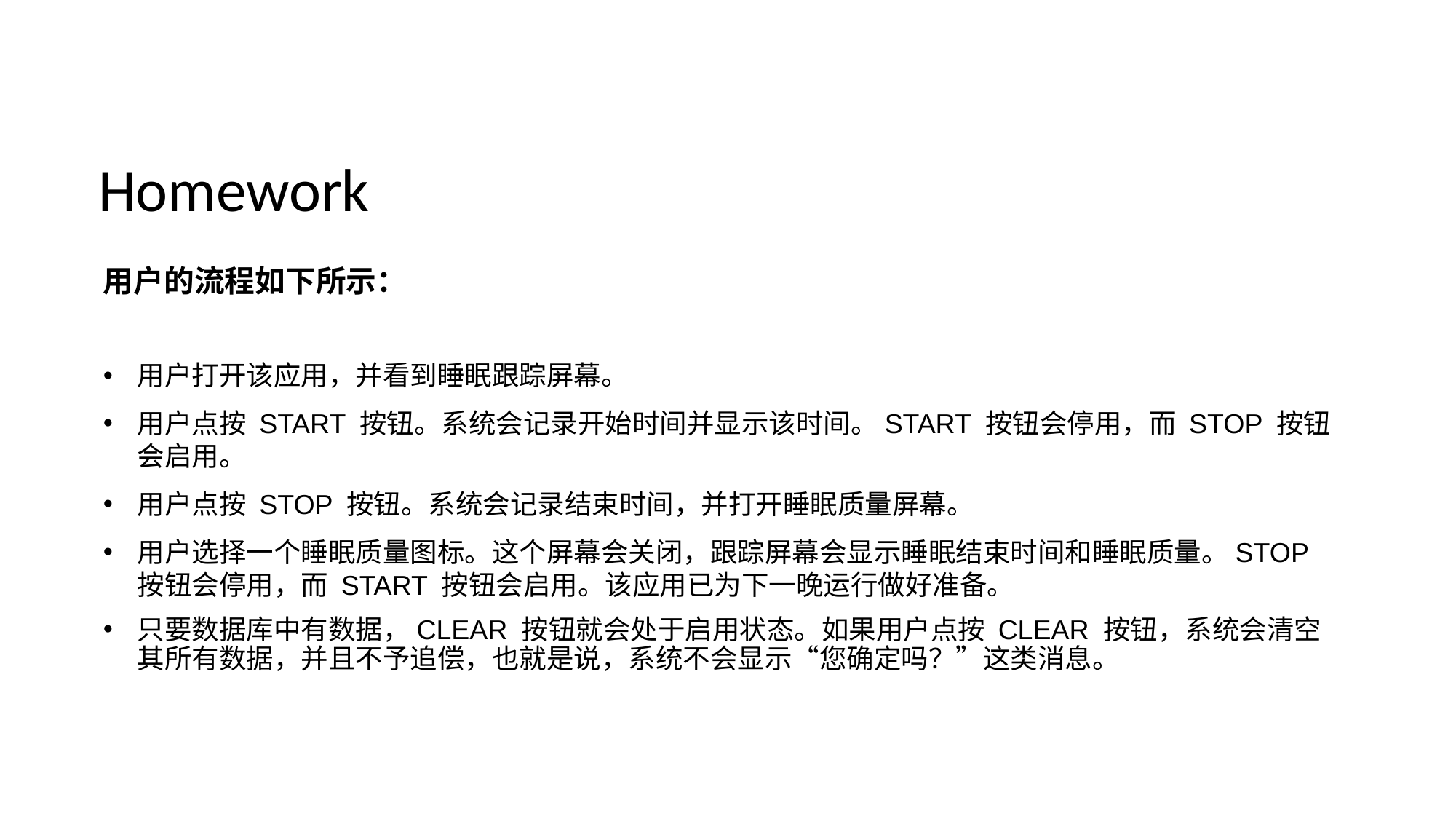

# Homework
用户的流程如下所示：

用户打开该应用，并看到睡眠跟踪屏幕。
用户点按 START 按钮。系统会记录开始时间并显示该时间。START 按钮会停用，而 STOP 按钮会启用。
用户点按 STOP 按钮。系统会记录结束时间，并打开睡眠质量屏幕。
用户选择一个睡眠质量图标。这个屏幕会关闭，跟踪屏幕会显示睡眠结束时间和睡眠质量。STOP 按钮会停用，而 START 按钮会启用。该应用已为下一晚运行做好准备。
只要数据库中有数据，CLEAR 按钮就会处于启用状态。如果用户点按 CLEAR 按钮，系统会清空其所有数据，并且不予追偿，也就是说，系统不会显示“您确定吗？”这类消息。